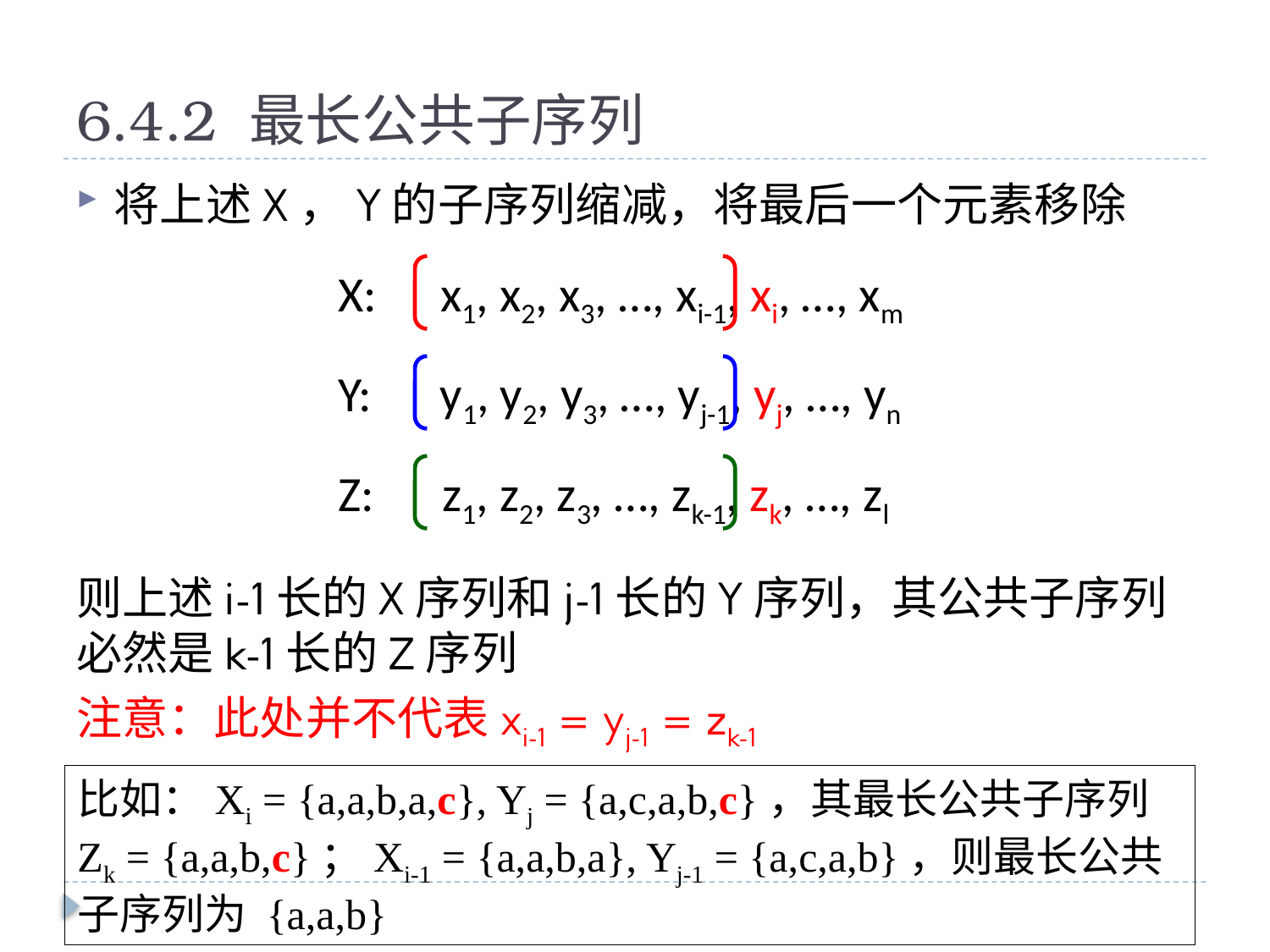

# 6.4.2 最长公共子序列
将上述X，Y的子序列缩减，将最后一个元素移除

则上述i-1长的X序列和j-1长的Y序列，其公共子序列必然是k-1长的Z序列
注意：此处并不代表xi-1 = yj-1 = zk-1
X:
x1, x2, x3, …, xi-1, xi, …, xm

Y:
y1, y2, y3, …, yj-1, yj, …, yn

Z:
z1, z2, z3, …, zk-1, zk, …, zl

比如：Xi = {a,a,b,a,c}, Yj = {a,c,a,b,c}，其最长公共子序列Zk = {a,a,b,c}；Xi-1 = {a,a,b,a}, Yj-1 = {a,c,a,b}，则最长公共子序列为 {a,a,b}